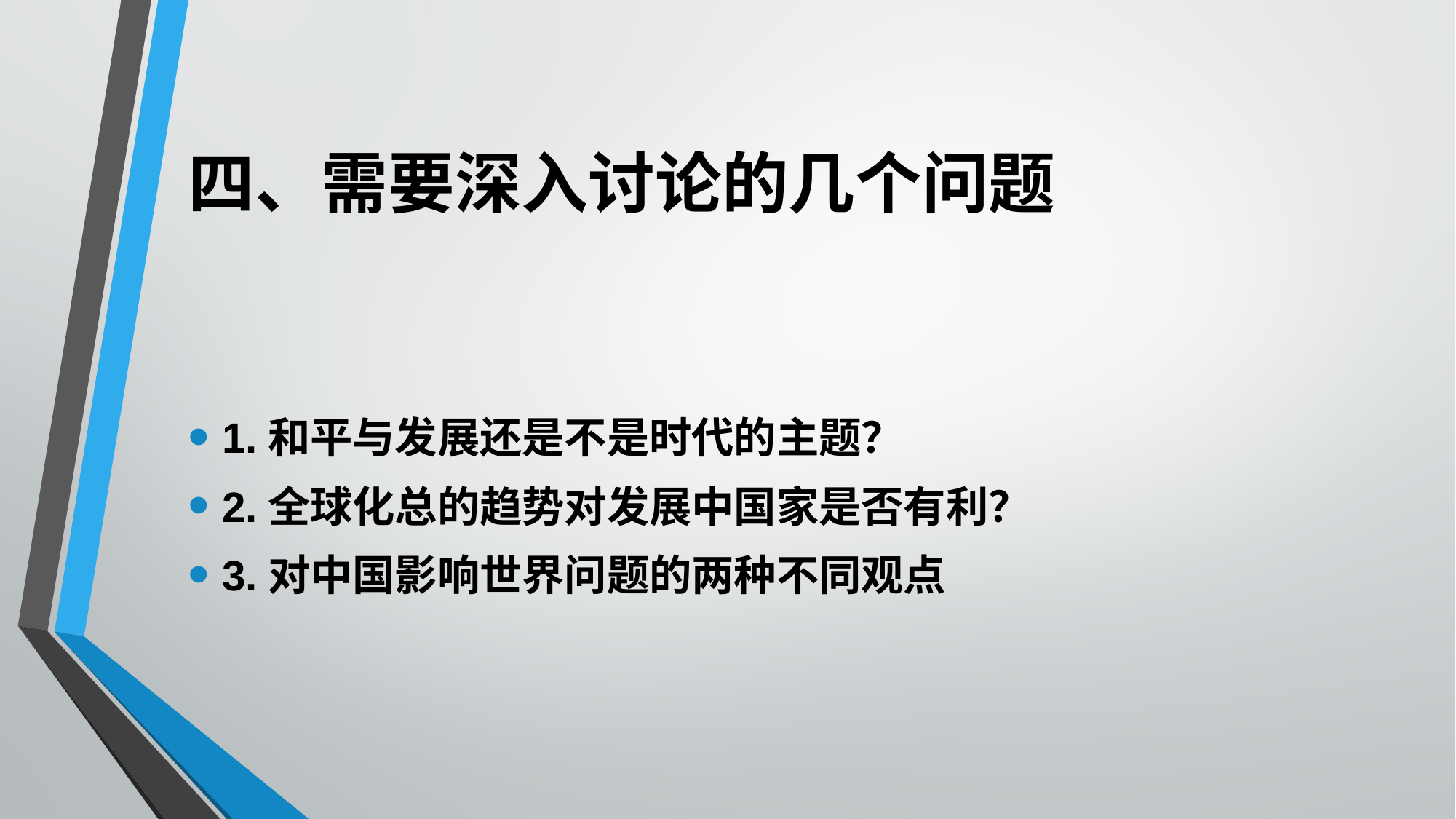

# 四、需要深入讨论的几个问题
1.和平与发展还是不是时代的主题？
2.全球化总的趋势对发展中国家是否有利？
3.对中国影响世界问题的两种不同观点